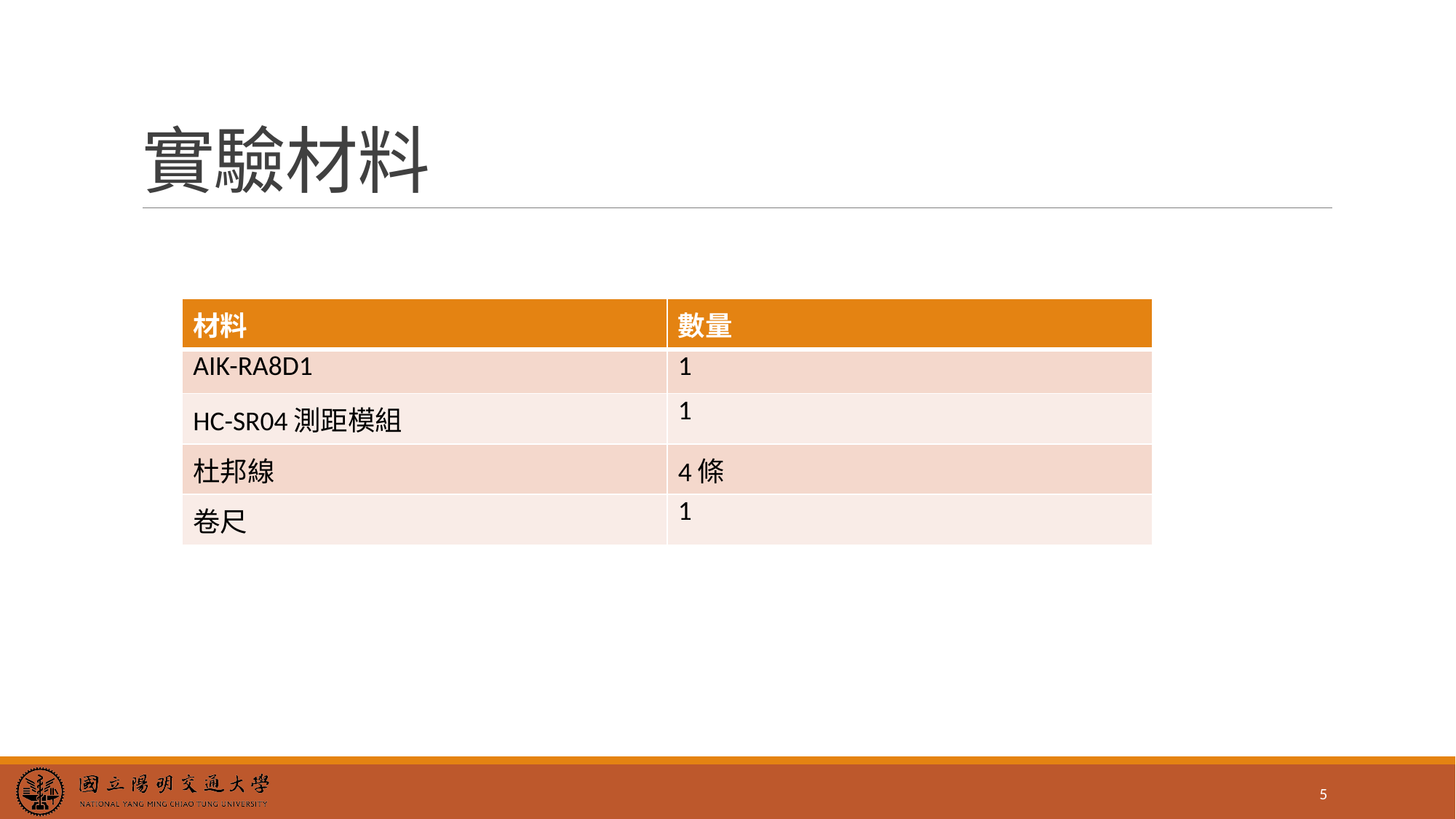

# 實驗材料
| 材料 | 數量 |
| --- | --- |
| AIK-RA8D1 | 1 |
| HC-SR04測距模組 | 1 |
| 杜邦線 | 4條 |
| 卷尺 | 1 |
5